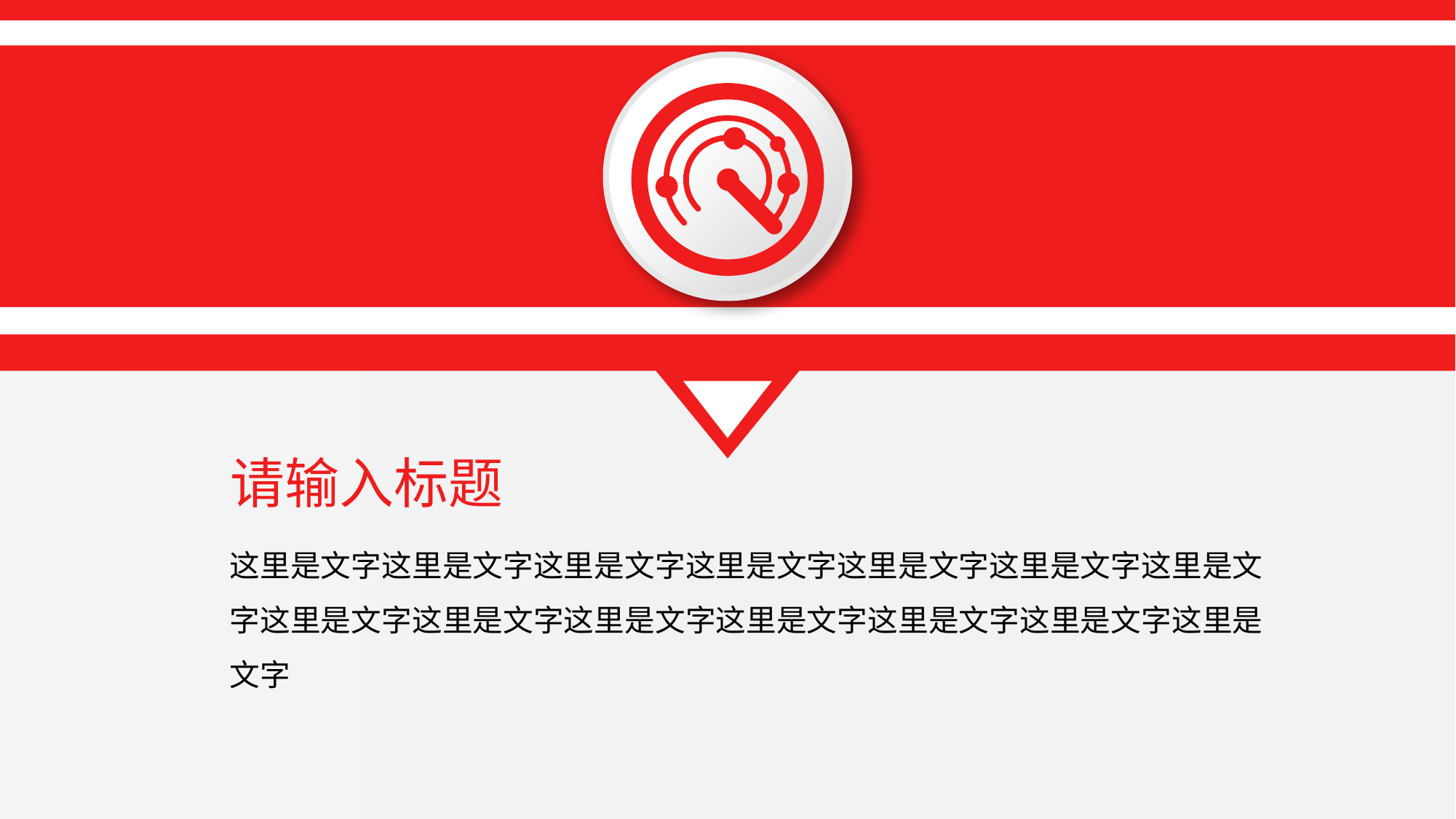

请输入标题
这里是文字这里是文字这里是文字这里是文字这里是文字这里是文字这里是文字这里是文字这里是文字这里是文字这里是文字这里是文字这里是文字这里是文字